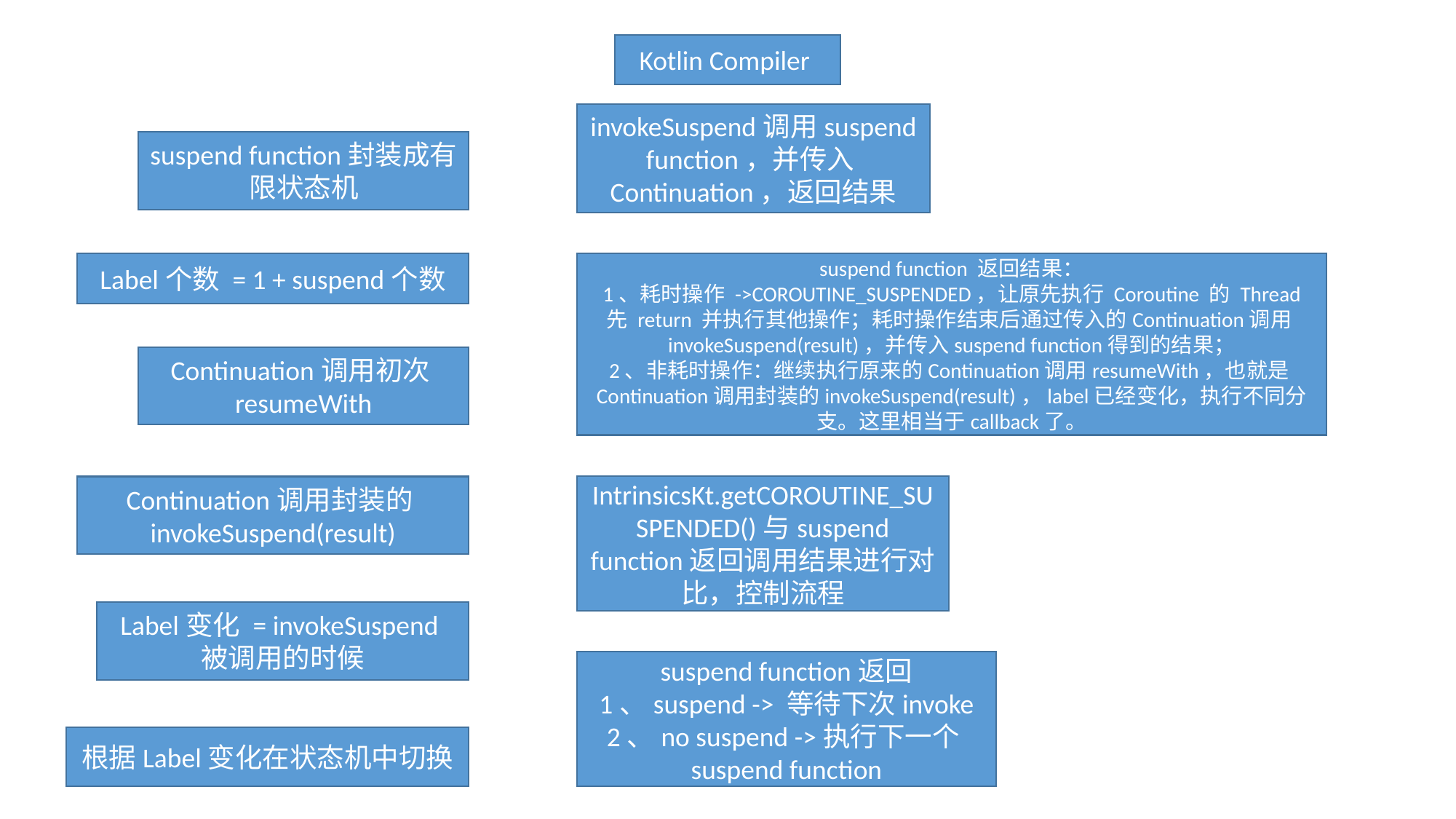

Kotlin Compiler
invokeSuspend调用suspend function，并传入Continuation，返回结果
suspend function封装成有限状态机
Label个数 = 1 + suspend个数
suspend function 返回结果：
1、耗时操作 ->COROUTINE_SUSPENDED，让原先执行 Coroutine 的 Thread 先 return 并执行其他操作；耗时操作结束后通过传入的Continuation调用invokeSuspend(result)，并传入suspend function得到的结果；
2、非耗时操作：继续执行原来的Continuation调用resumeWith，也就是Continuation调用封装的invokeSuspend(result)，label已经变化，执行不同分支。这里相当于callback了。
Continuation调用初次resumeWith
IntrinsicsKt.getCOROUTINE_SUSPENDED()与suspend function返回调用结果进行对比，控制流程
Continuation调用封装的invokeSuspend(result)
Label变化 = invokeSuspend被调用的时候
suspend function返回
1、suspend -> 等待下次invoke
2、no suspend ->执行下一个suspend function
根据Label变化在状态机中切换